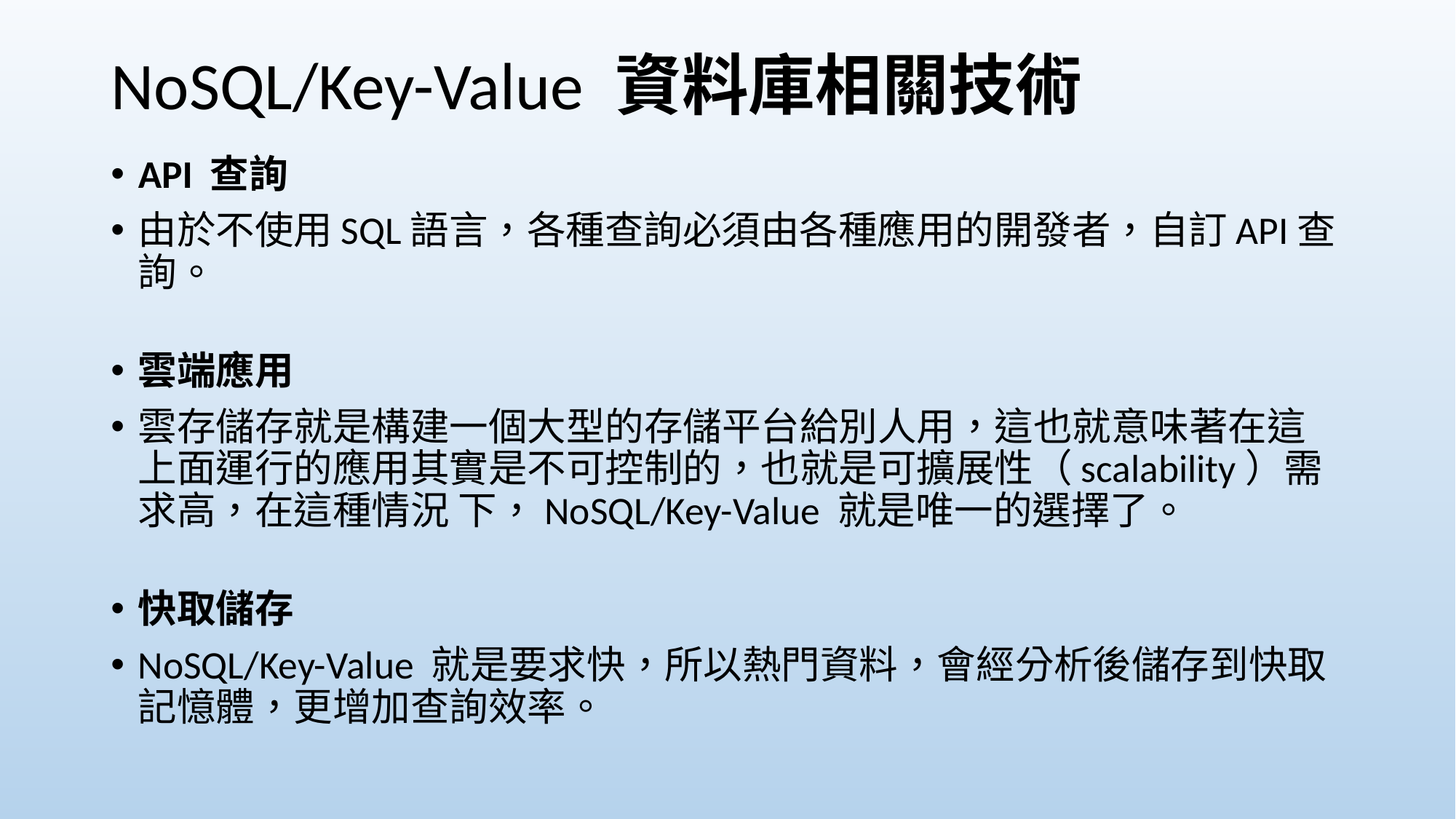

# NoSQL/Key-Value 資料庫相關技術
API 查詢
由於不使用SQL語言，各種查詢必須由各種應用的開發者，自訂API查詢。
雲端應用
雲存儲存就是構建一個大型的存儲平台給別人用，這也就意味著在這上面運行的應用其實是不可控制的，也就是可擴展性（scalability）需求高，在這種情況 下，NoSQL/Key-Value 就是唯一的選擇了。
快取儲存
NoSQL/Key-Value 就是要求快，所以熱門資料，會經分析後儲存到快取記憶體，更增加查詢效率。